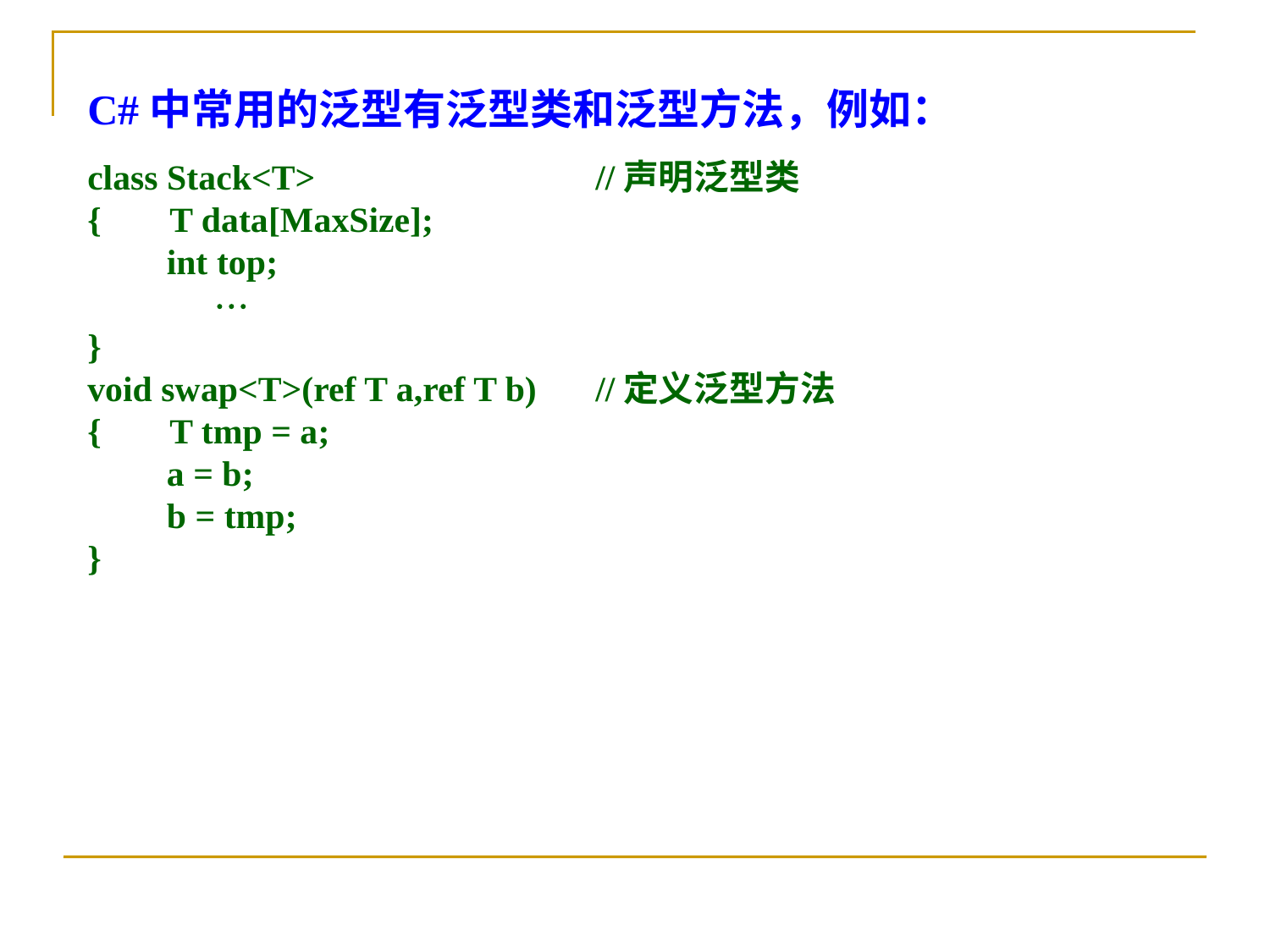

C#中常用的泛型有泛型类和泛型方法，例如：
class Stack<T>			//声明泛型类
{　  T data[MaxSize];
　　int top;
	…
}
void swap<T>(ref T a,ref T b)	//定义泛型方法
{　  T tmp = a;
　　a = b;
　　b = tmp;
}